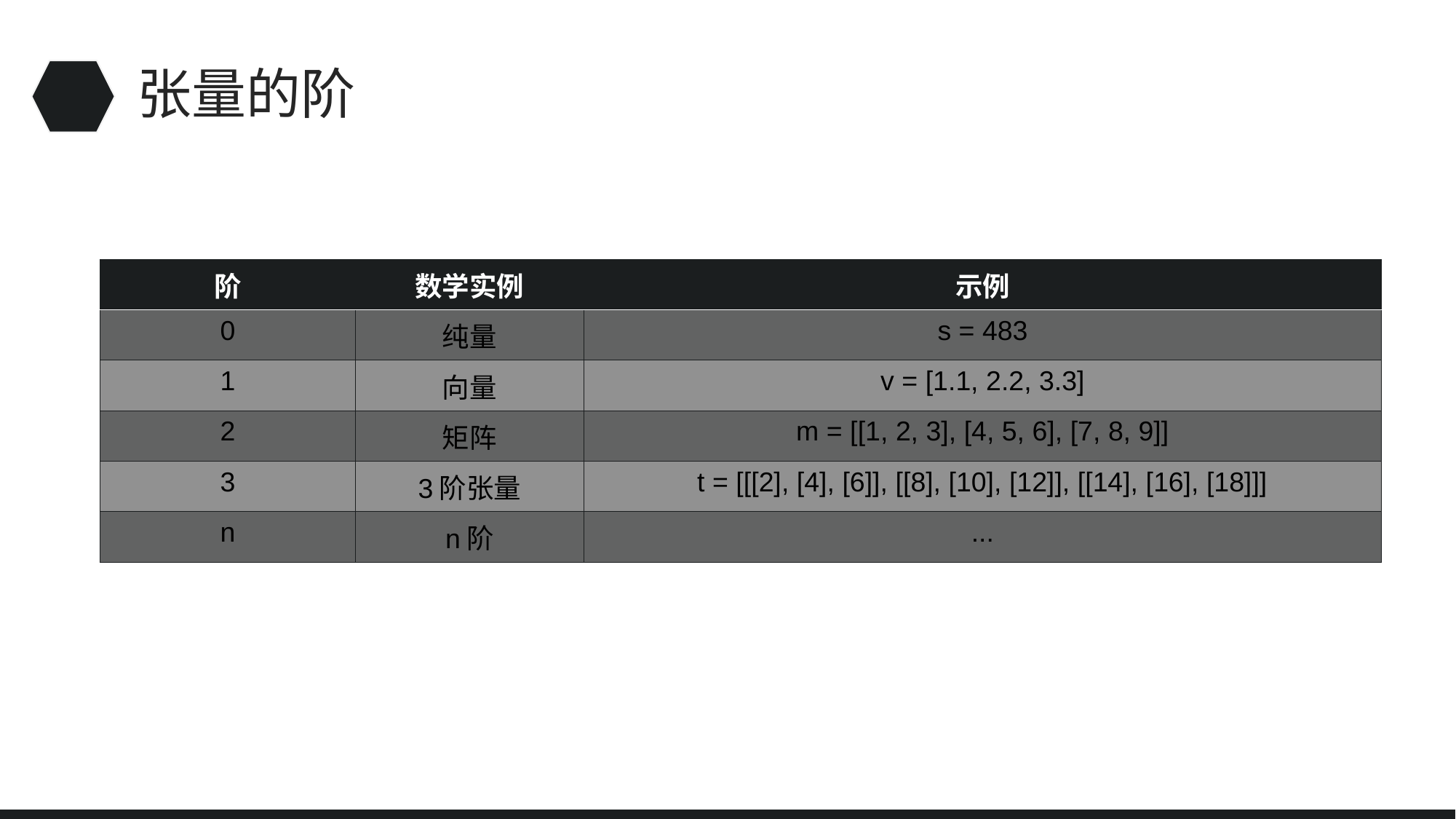

# 张量的阶
| 阶 | 数学实例 | 示例 |
| --- | --- | --- |
| 0 | 纯量 | s = 483 |
| 1 | 向量 | v = [1.1, 2.2, 3.3] |
| 2 | 矩阵 | m = [[1, 2, 3], [4, 5, 6], [7, 8, 9]] |
| 3 | 3阶张量 | t = [[[2], [4], [6]], [[8], [10], [12]], [[14], [16], [18]]] |
| n | n阶 | ... |